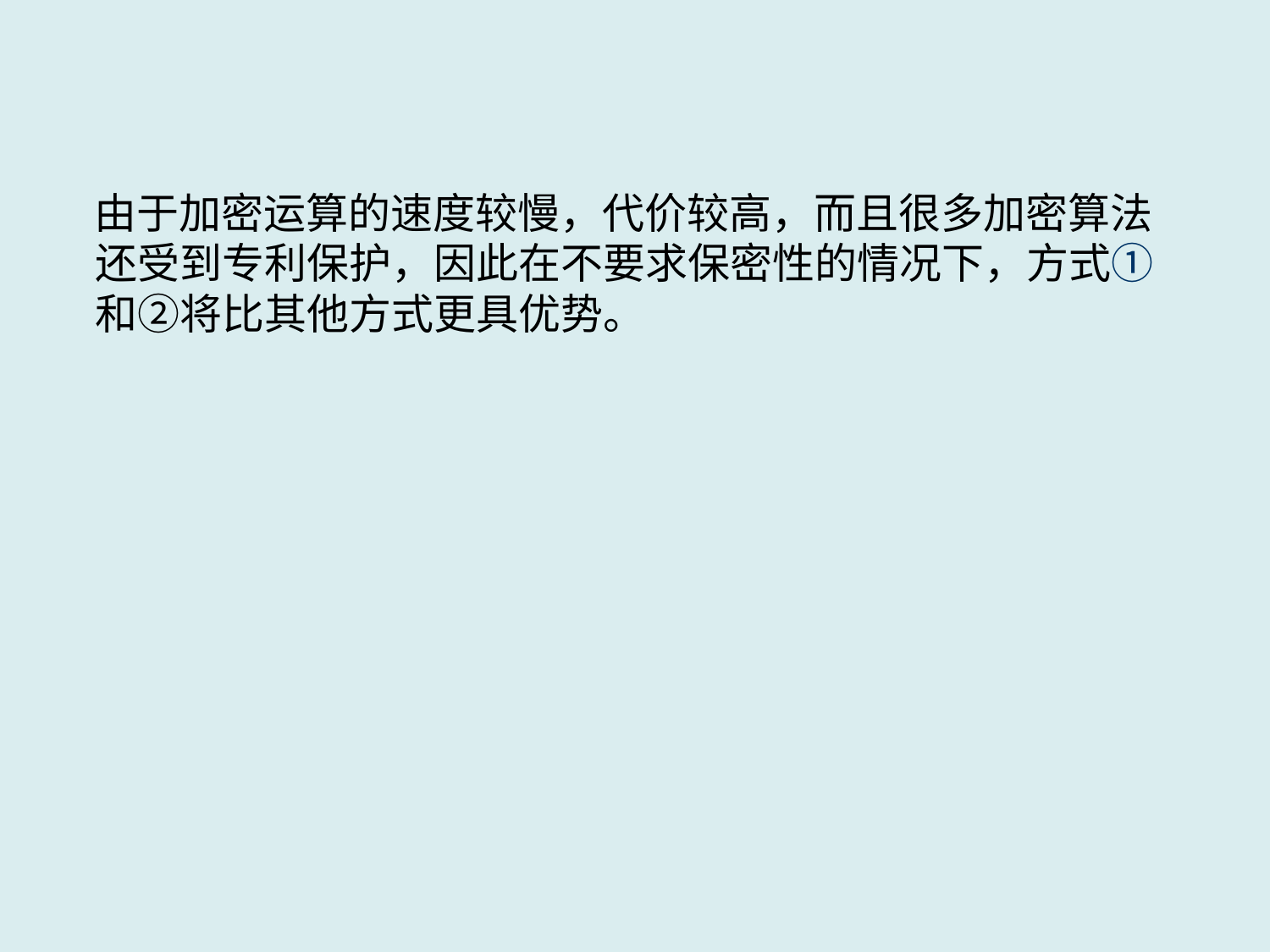

由于加密运算的速度较慢，代价较高，而且很多加密算法还受到专利保护，因此在不要求保密性的情况下，方式①和②将比其他方式更具优势。